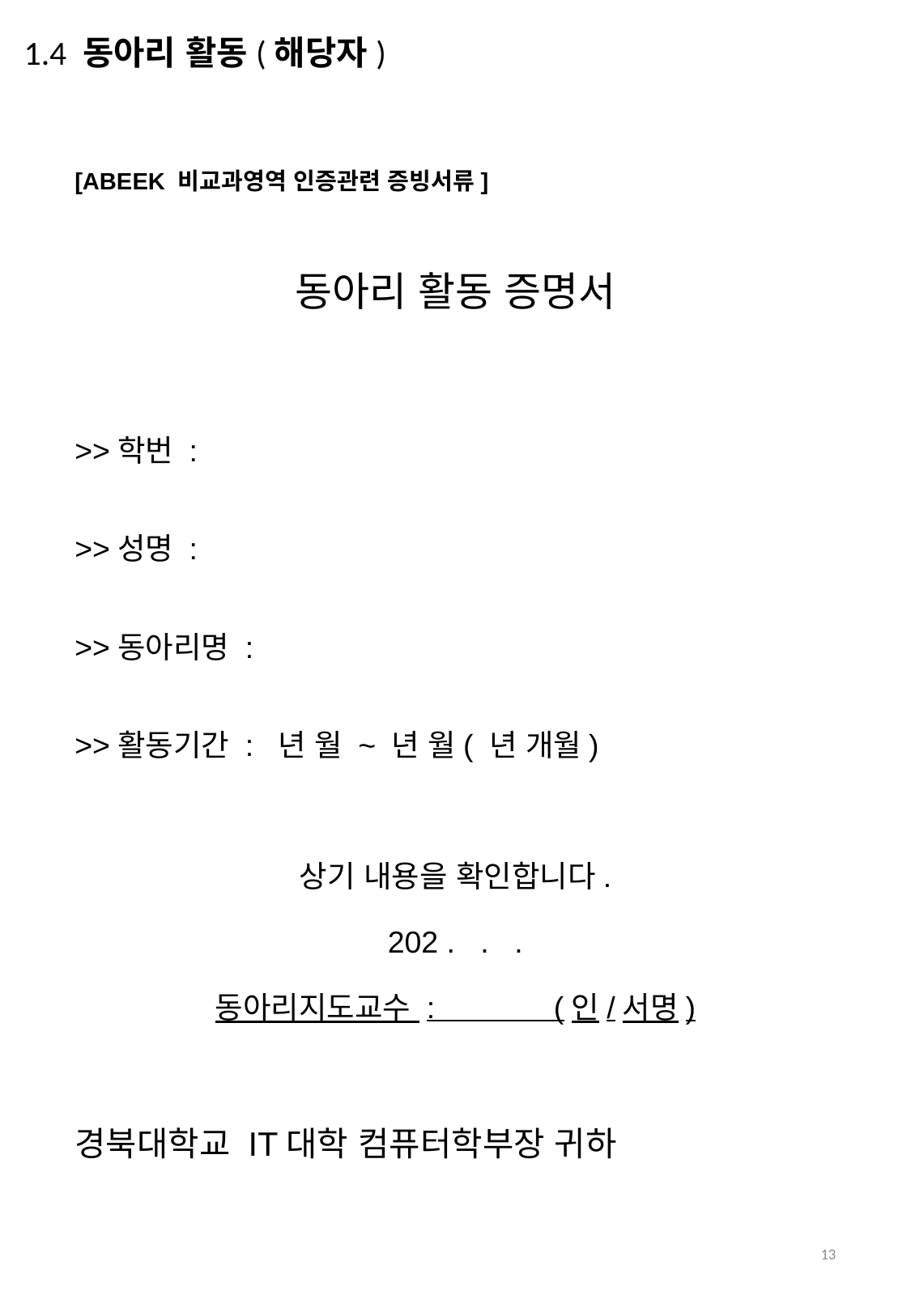

1.4 동아리 활동(해당자)
[ABEEK 비교과영역 인증관련 증빙서류]

동아리 활동 증명서

>>학번 :

>>성명 :

>>동아리명 :

>>활동기간 :  년 월 ~ 년 월( 년 개월)

상기 내용을 확인합니다.

202 .   .   .

동아리지도교수 :              (인/서명)

경북대학교 IT대학 컴퓨터학부장 귀하
13